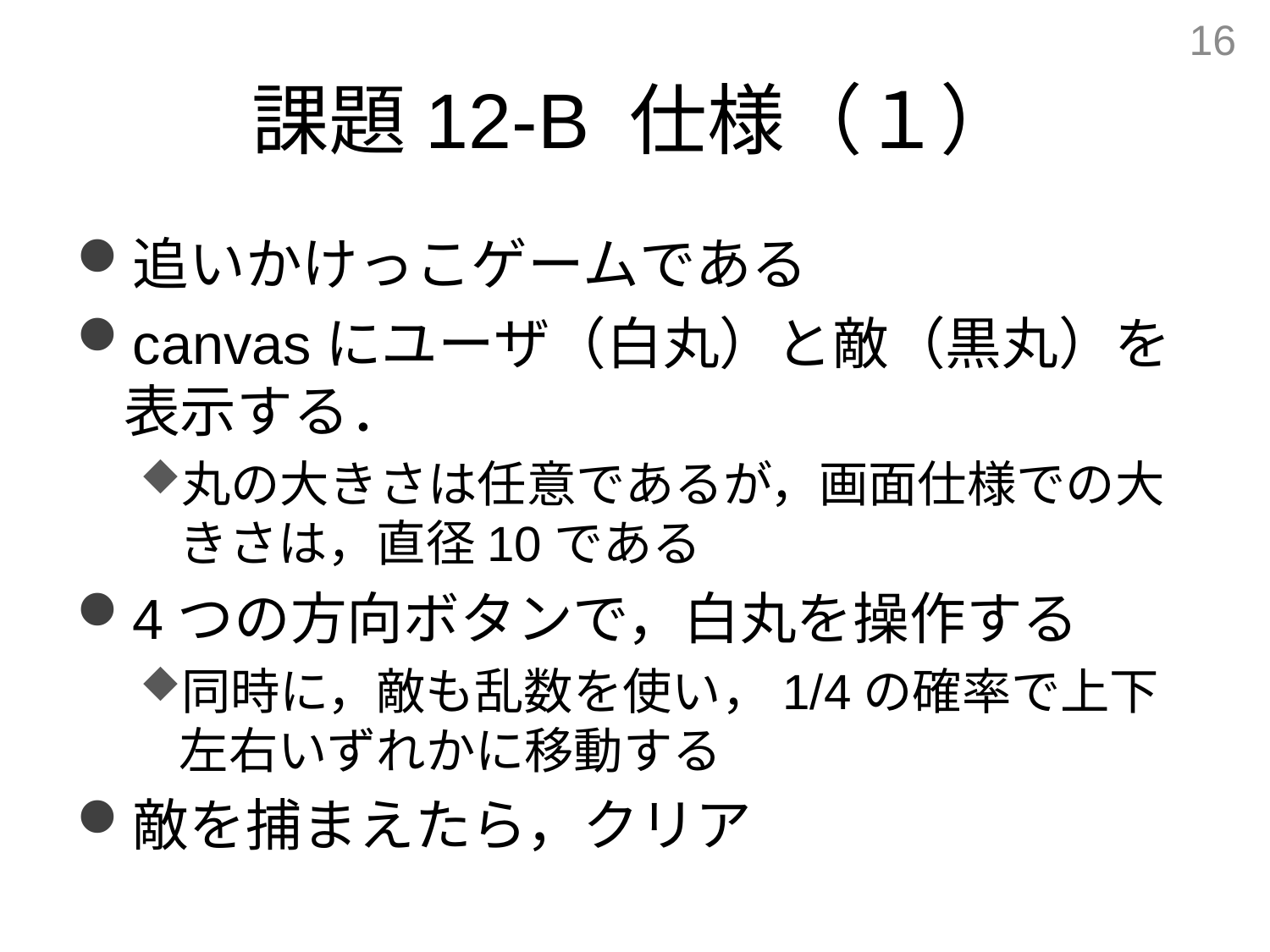

16
# 課題12-B 仕様（１）
追いかけっこゲームである
canvasにユーザ（白丸）と敵（黒丸）を表示する．
丸の大きさは任意であるが，画面仕様での大きさは，直径10である
4つの方向ボタンで，白丸を操作する
同時に，敵も乱数を使い，1/4の確率で上下左右いずれかに移動する
敵を捕まえたら，クリア